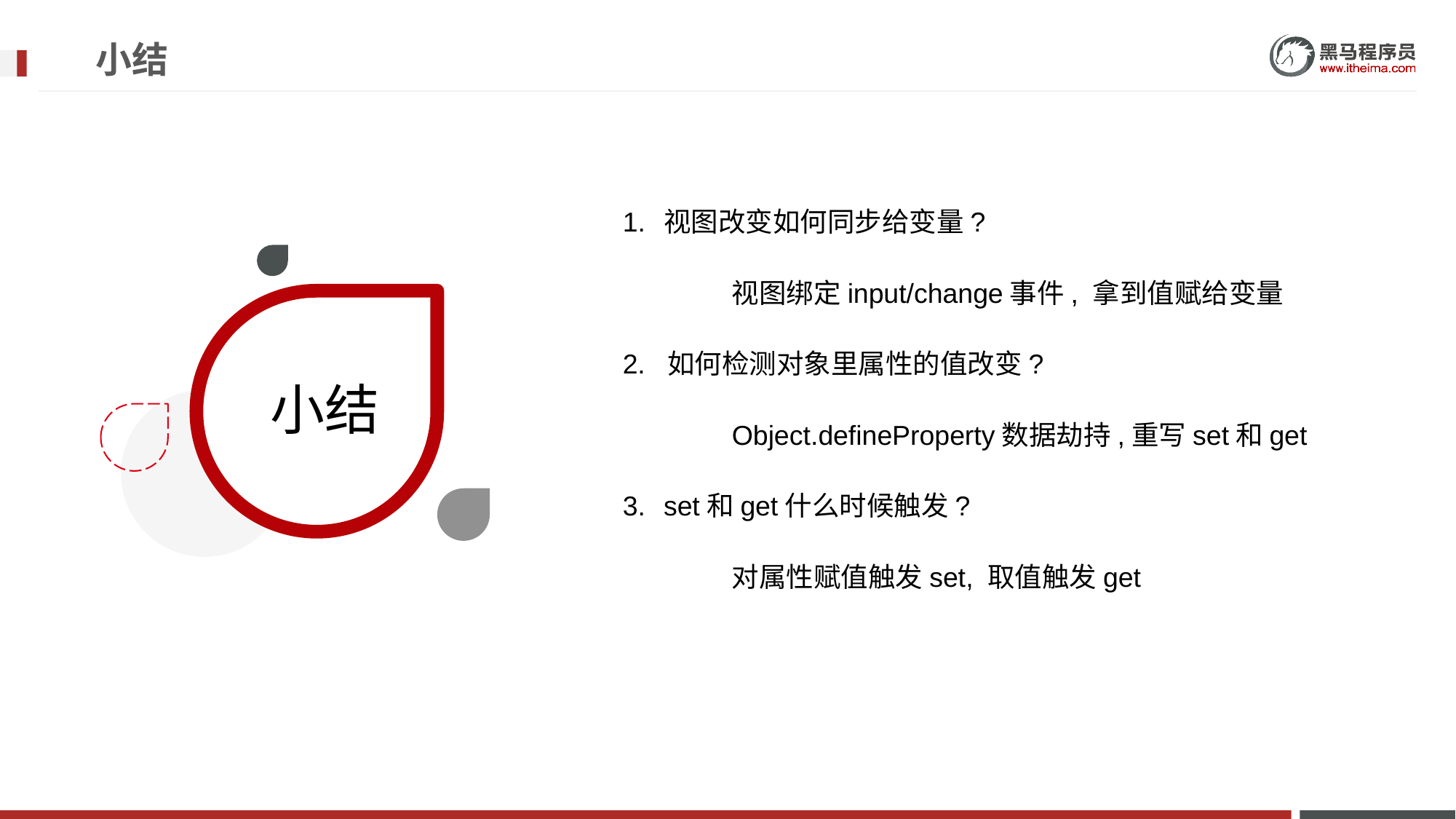

# 小结
视图改变如何同步给变量?
	视图绑定input/change事件, 拿到值赋给变量
2.  如何检测对象里属性的值改变?
	Object.defineProperty数据劫持,重写set和get
set和get什么时候触发?
	对属性赋值触发set, 取值触发get